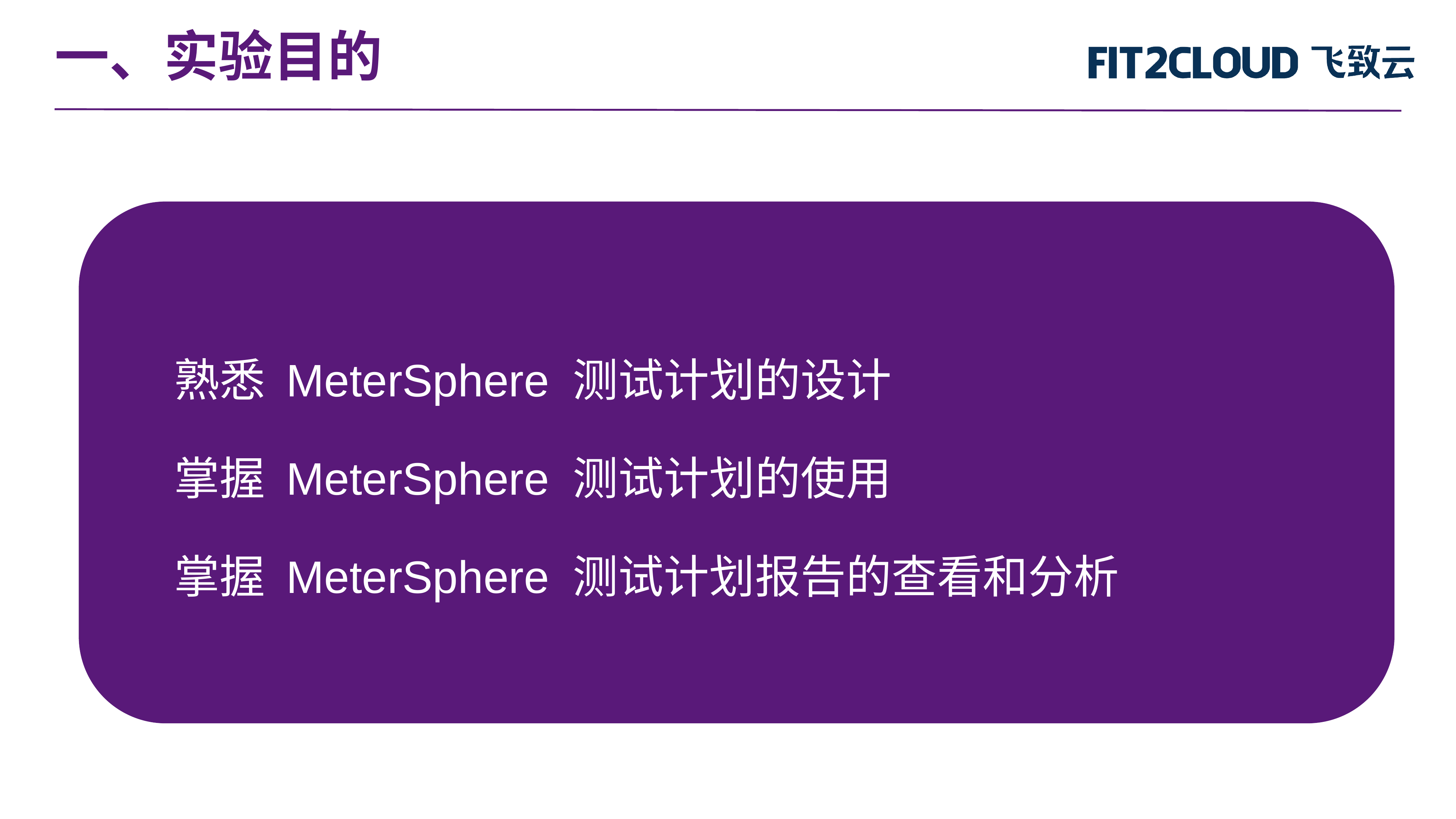

一、实验目的

熟悉 MeterSphere 测试计划的设计
掌握 MeterSphere 测试计划的使用
掌握 MeterSphere 测试计划报告的查看和分析